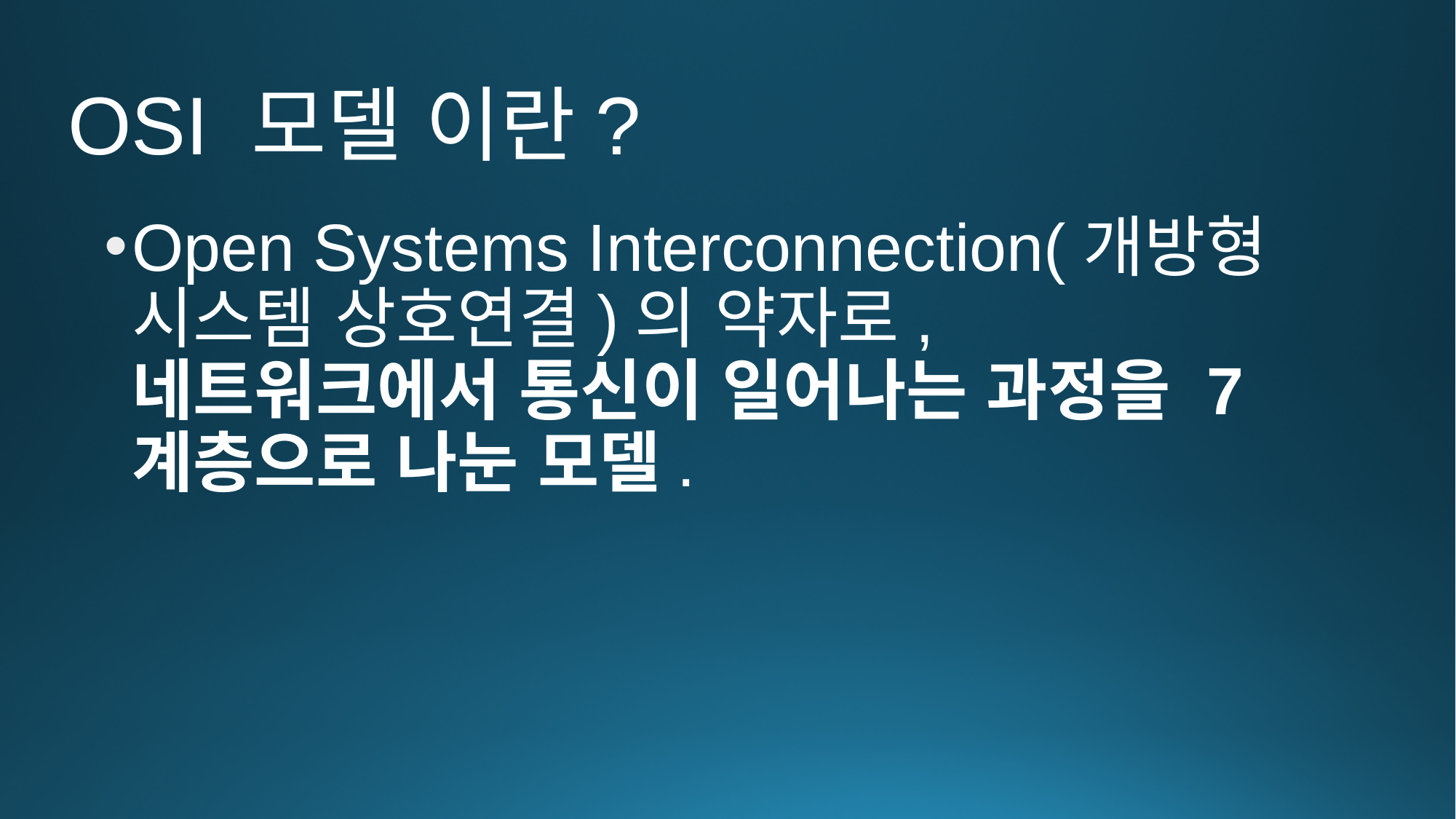

# OSI 모델 이란?
Open Systems Interconnection(개방형 시스템 상호연결)의 약자로, 네트워크에서 통신이 일어나는 과정을 7계층으로 나눈 모델.